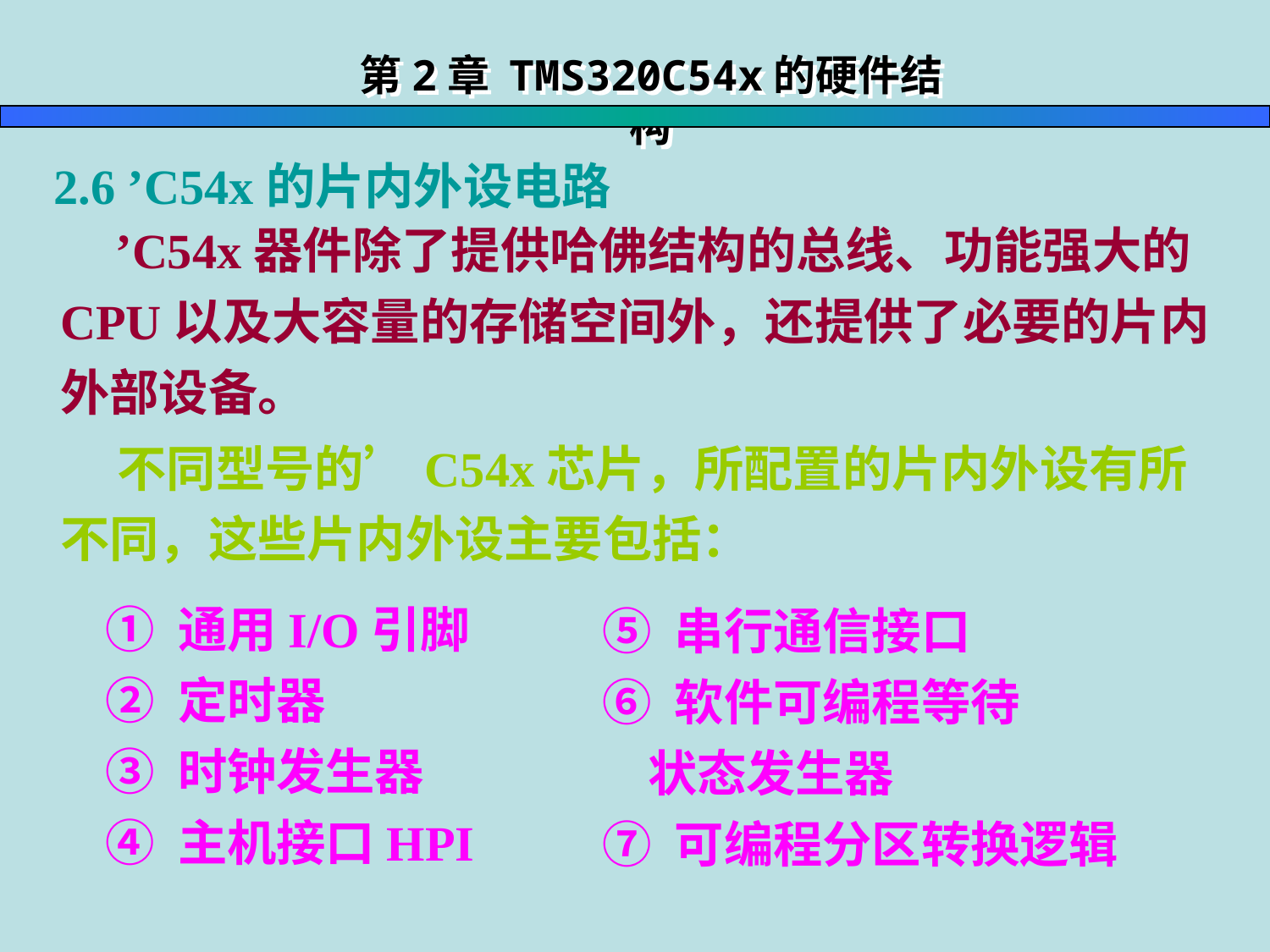

第2章 TMS320C54x的硬件结构

 2.6 ’C54x的片内外设电路
    ’C54x器件除了提供哈佛结构的总线、功能强大的CPU以及大容量的存储空间外，还提供了必要的片内外部设备。
    不同型号的’C54x芯片，所配置的片内外设有所不同，这些片内外设主要包括：
    ① 通用I/O引脚
    ② 定时器
    ③ 时钟发生器
    ④ 主机接口HPI
   ⑤ 串行通信接口
   ⑥ 软件可编程等待
      状态发生器
   ⑦ 可编程分区转换逻辑
106